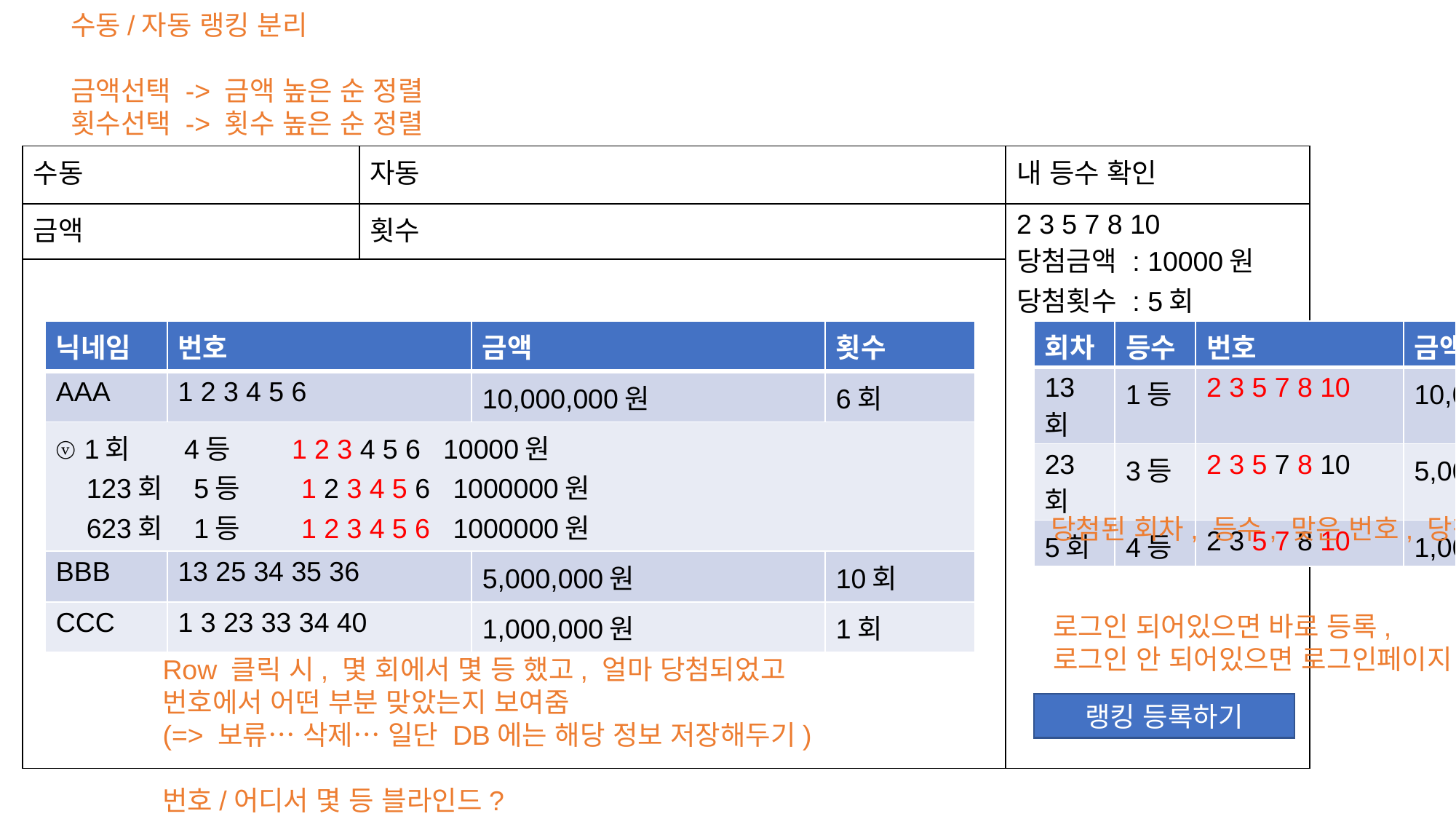

수동/자동 랭킹 분리

금액선택 -> 금액 높은 순 정렬
횟수선택 -> 횟수 높은 순 정렬
| 수동 | 자동 | 내 등수 확인 |
| --- | --- | --- |
| 금액 | 횟수 | 2 3 5 7 8 10 당첨금액 : 10000원 당첨횟수 : 5회 |
|  |  |  |
| 닉네임 | 번호 | 금액 | 횟수 |
| --- | --- | --- | --- |
| AAA | 1 2 3 4 5 6 | 10,000,000원 | 6회 |
| ⓥ 1회 4등 1 2 3 4 5 6 10000원 123회 5등 1 2 3 4 5 6 1000000원 623회 1등 1 2 3 4 5 6 1000000원 |  |  |  |
| BBB | 13 25 34 35 36 | 5,000,000원 | 10회 |
| CCC | 1 3 23 33 34 40 | 1,000,000원 | 1회 |
| 회차 | 등수 | 번호 | 금액 |
| --- | --- | --- | --- |
| 13회 | 1등 | 2 3 5 7 8 10 | 10,000,000원 |
| 23회 | 3등 | 2 3 5 7 8 10 | 5,000,000원 |
| 5회 | 4등 | 2 3 5 7 8 10 | 1,000,000원 |
당첨된 회차, 등수, 맞은 번호, 당첨금액 리스트
로그인 되어있으면 바로 등록,
로그인 안 되어있으면 로그인페이지 이동
Row 클릭 시, 몇 회에서 몇 등 했고, 얼마 당첨되었고
번호에서 어떤 부분 맞았는지 보여줌
(=> 보류… 삭제… 일단 DB에는 해당 정보 저장해두기)

번호/어디서 몇 등 블라인드?
랭킹 등록하기